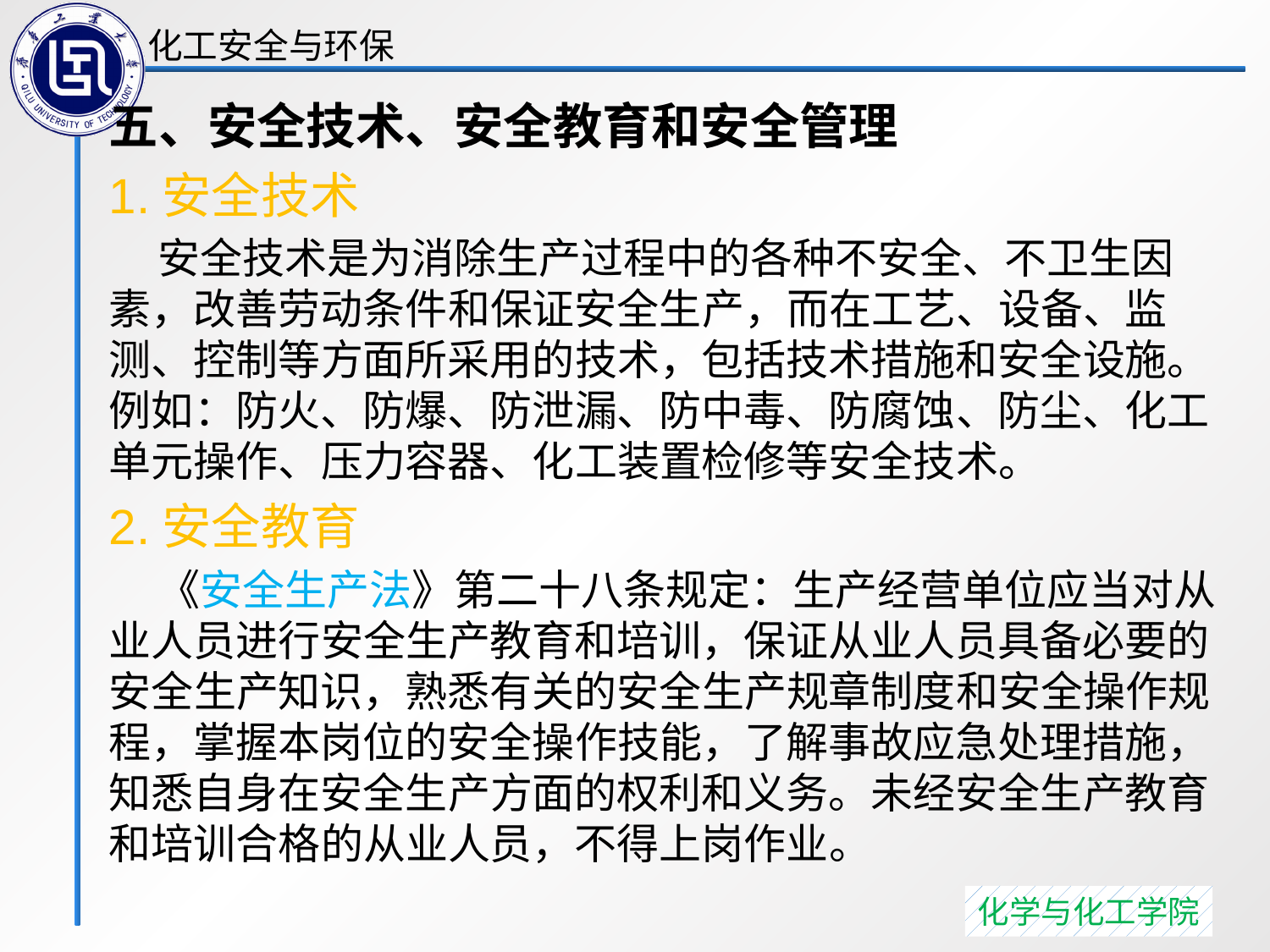

五、安全技术、安全教育和安全管理
1.安全技术
    安全技术是为消除生产过程中的各种不安全、不卫生因素，改善劳动条件和保证安全生产，而在工艺、设备、监测、控制等方面所采用的技术，包括技术措施和安全设施。例如：防火、防爆、防泄漏、防中毒、防腐蚀、防尘、化工单元操作、压力容器、化工装置检修等安全技术。
2.安全教育
    《安全生产法》第二十八条规定：生产经营单位应当对从业人员进行安全生产教育和培训，保证从业人员具备必要的安全生产知识，熟悉有关的安全生产规章制度和安全操作规程，掌握本岗位的安全操作技能，了解事故应急处理措施，知悉自身在安全生产方面的权利和义务。未经安全生产教育和培训合格的从业人员，不得上岗作业。